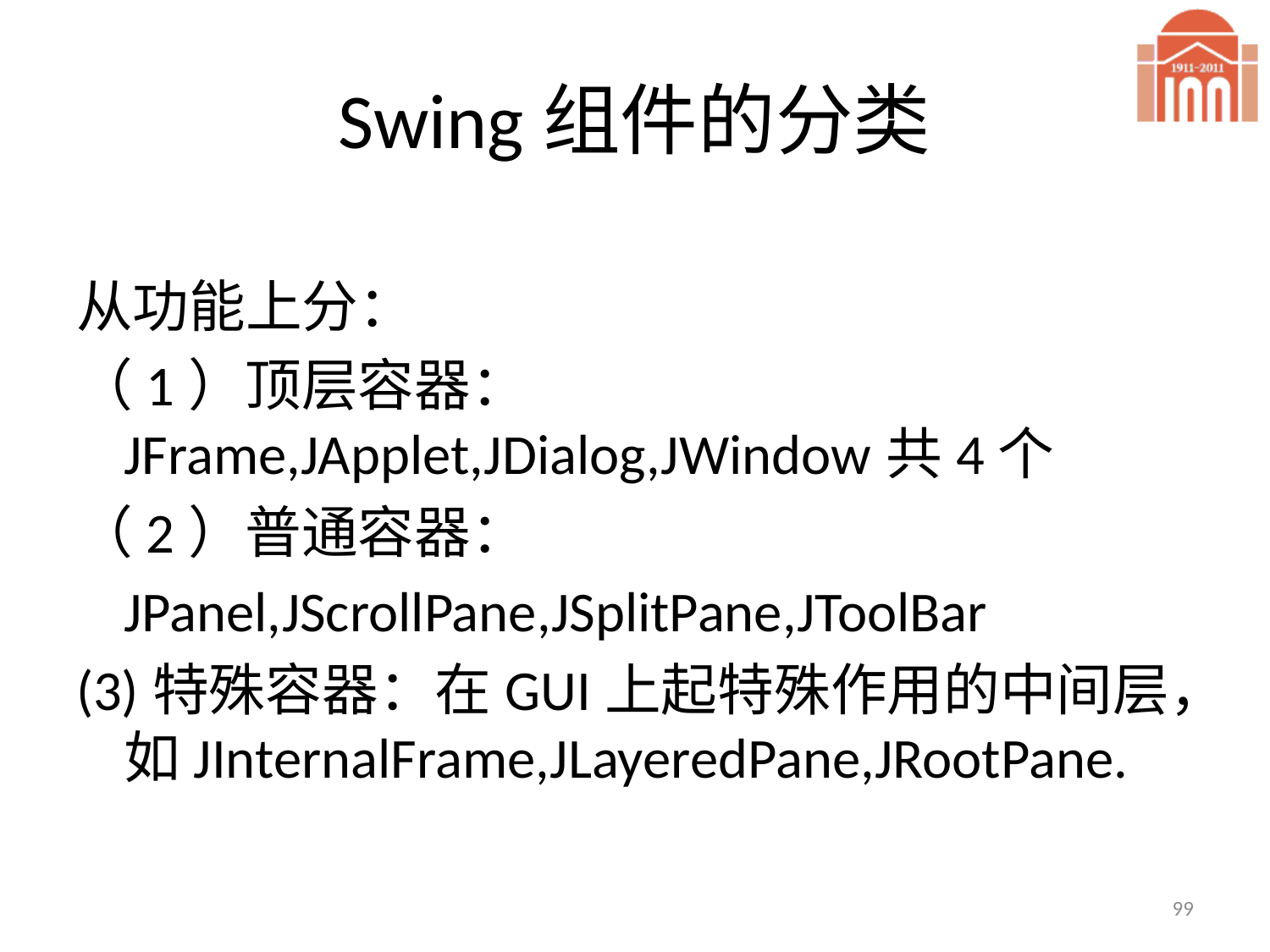

# Swing组件的分类
从功能上分：
（1）顶层容器：JFrame,JApplet,JDialog,JWindow共4个
（2）普通容器：
	JPanel,JScrollPane,JSplitPane,JToolBar
(3)特殊容器：在GUI上起特殊作用的中间层，如JInternalFrame,JLayeredPane,JRootPane.
99